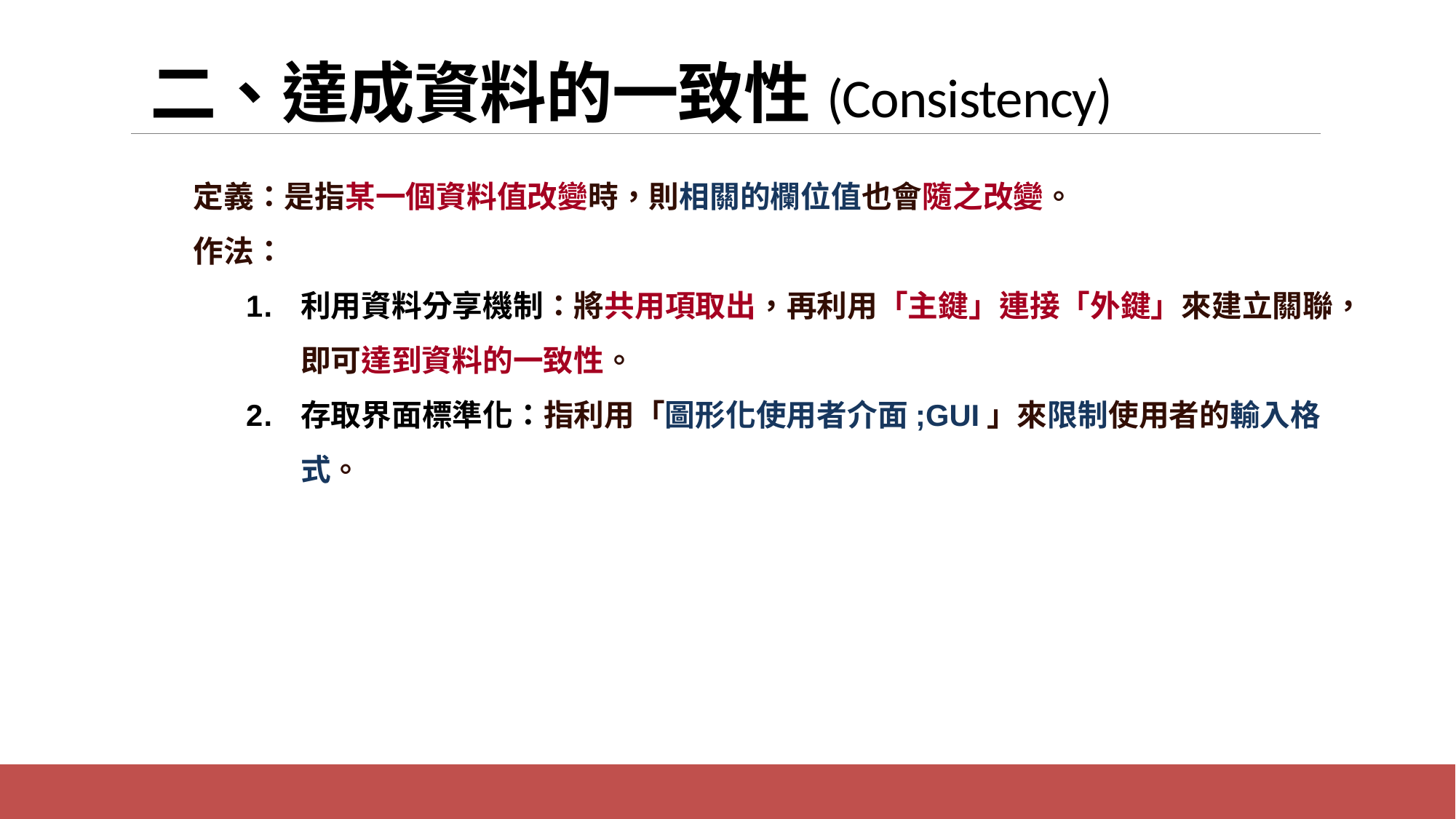

# 二、達成資料的一致性(Consistency)
定義：是指某一個資料值改變時，則相關的欄位值也會隨之改變。
作法：
利用資料分享機制：將共用項取出，再利用「主鍵」連接「外鍵」來建立關聯，即可達到資料的一致性。
存取界面標準化：指利用「圖形化使用者介面;GUI」來限制使用者的輸入格式。